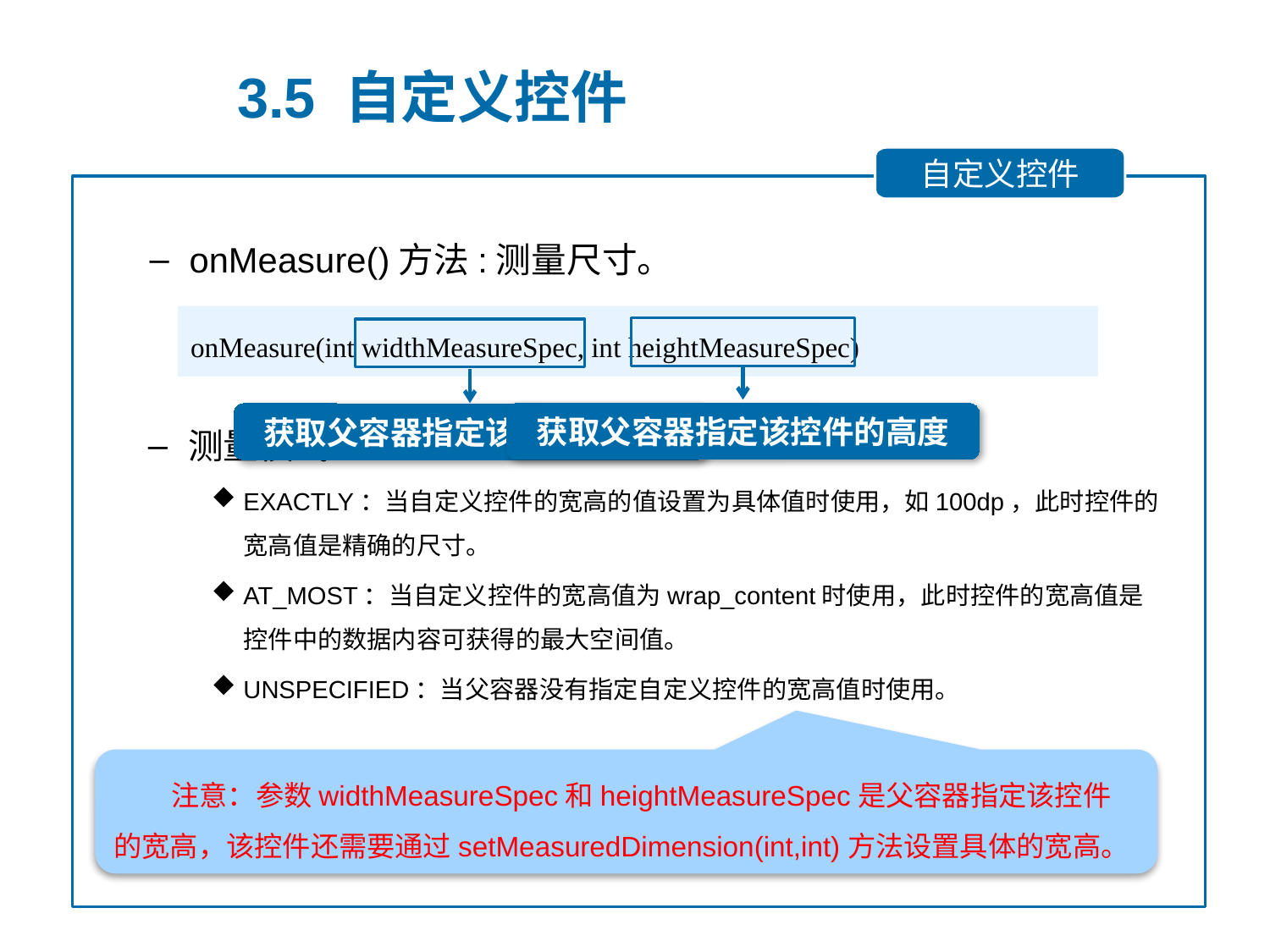

3.5 自定义控件

自定义控件

onMeasure()方法:测量尺寸。

onMeasure(int widthMeasureSpec, int heightMeasureSpec)

测量模式
EXACTLY：当自定义控件的宽高的值设置为具体值时使用，如100dp，此时控件的宽高值是精确的尺寸。
AT_MOST：当自定义控件的宽高值为wrap_content时使用，此时控件的宽高值是控件中的数据内容可获得的最大空间值。
UNSPECIFIED：当父容器没有指定自定义控件的宽高值时使用。

获取父容器指定该控件的高度
获取父容器指定该控件的宽度
        注意：参数widthMeasureSpec和heightMeasureSpec是父容器指定该控件的宽高，该控件还需要通过setMeasuredDimension(int,int)方法设置具体的宽高。